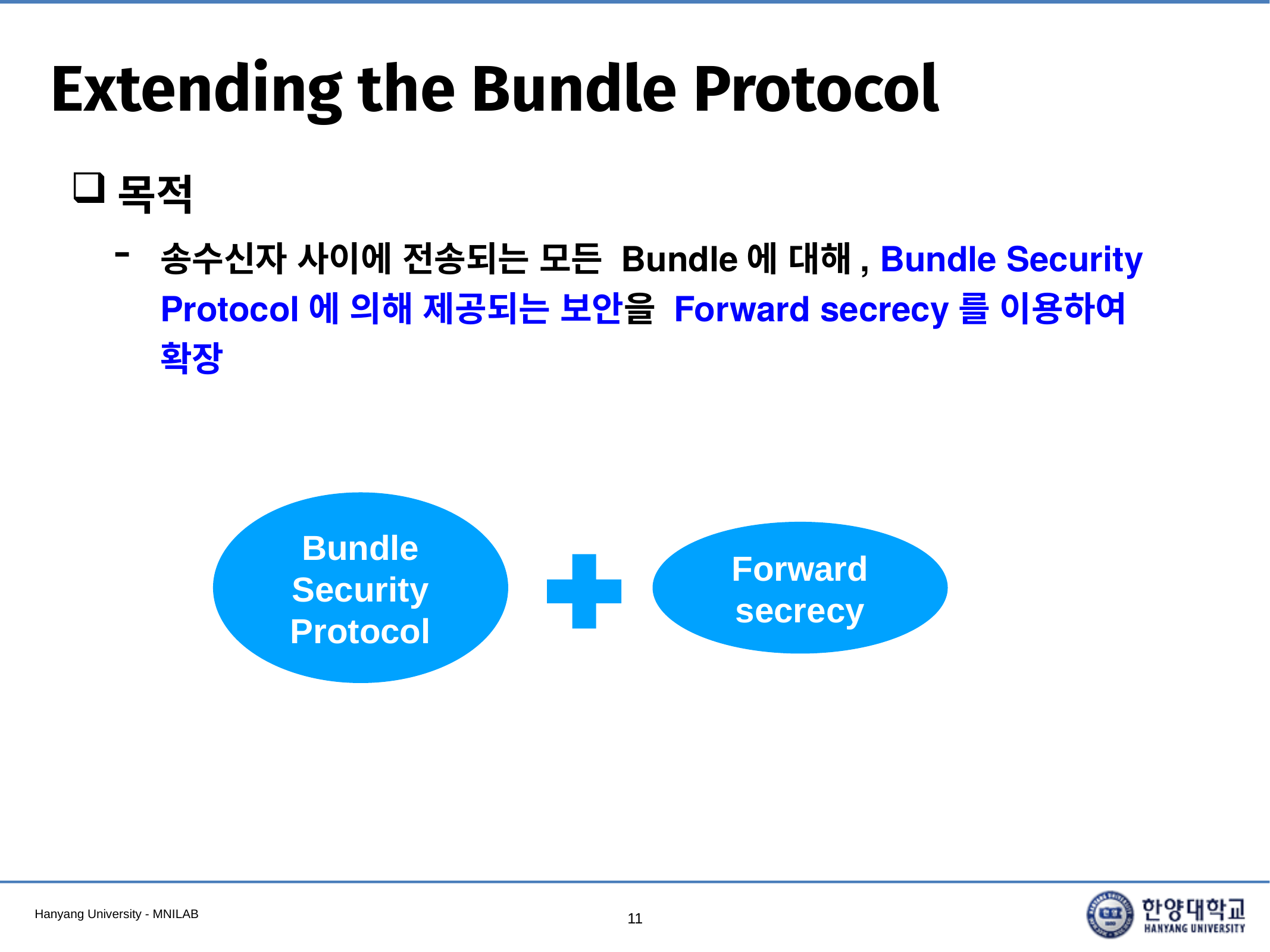

# Extending the Bundle Protocol
목적
송수신자 사이에 전송되는 모든 Bundle에 대해, Bundle Security Protocol에 의해 제공되는 보안을 Forward secrecy를 이용하여 확장
Bundle
Security
Protocol
Forward
secrecy

11